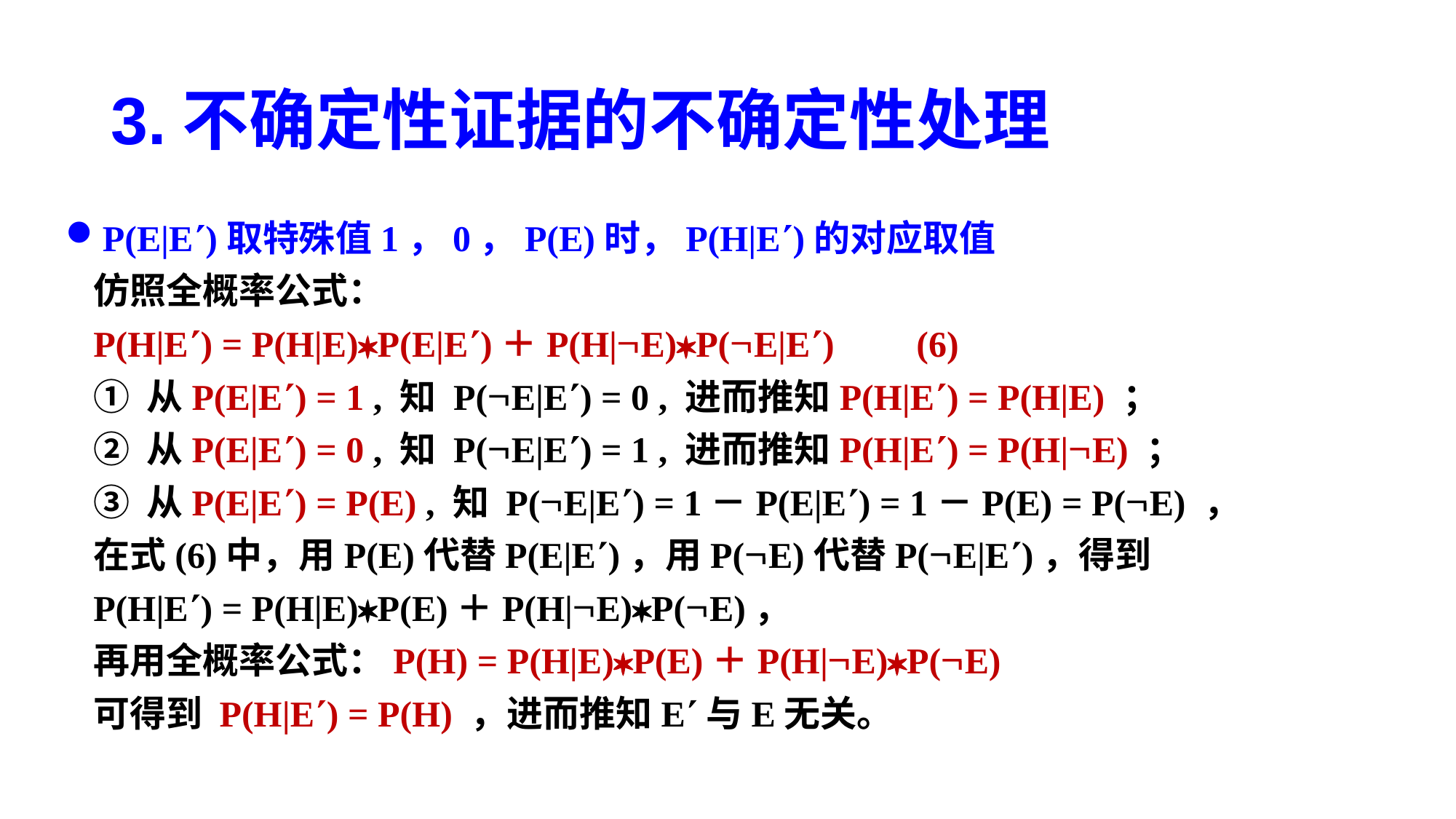

# 3.不确定性证据的不确定性处理
P(E|E′)取特殊值1，0，P(E)时，P(H|E′)的对应取值
仿照全概率公式：
P(H|E′) = P(H|E)∗P(E|E′)＋P(H|¬E)∗P(¬E|E′)         (6)
① 从P(E|E′) = 1 , 知 P(¬E|E′) = 0 , 进而推知P(H|E′) = P(H|E) ；
② 从P(E|E′) = 0 , 知 P(¬E|E′) = 1 , 进而推知P(H|E′) = P(H|¬E) ；
③ 从P(E|E′) = P(E) , 知 P(¬E|E′) = 1－P(E|E′) = 1－P(E) = P(¬E) ，
在式(6)中，用P(E)代替P(E|E′)，用P(¬E)代替P(¬E|E′)，得到
P(H|E′) = P(H|E)∗P(E)＋P(H|¬E)∗P(¬E)，
再用全概率公式：P(H) = P(H|E)∗P(E)＋P(H|¬E)∗P(¬E)
可得到 P(H|E′) = P(H) ，进而推知E′与E无关。